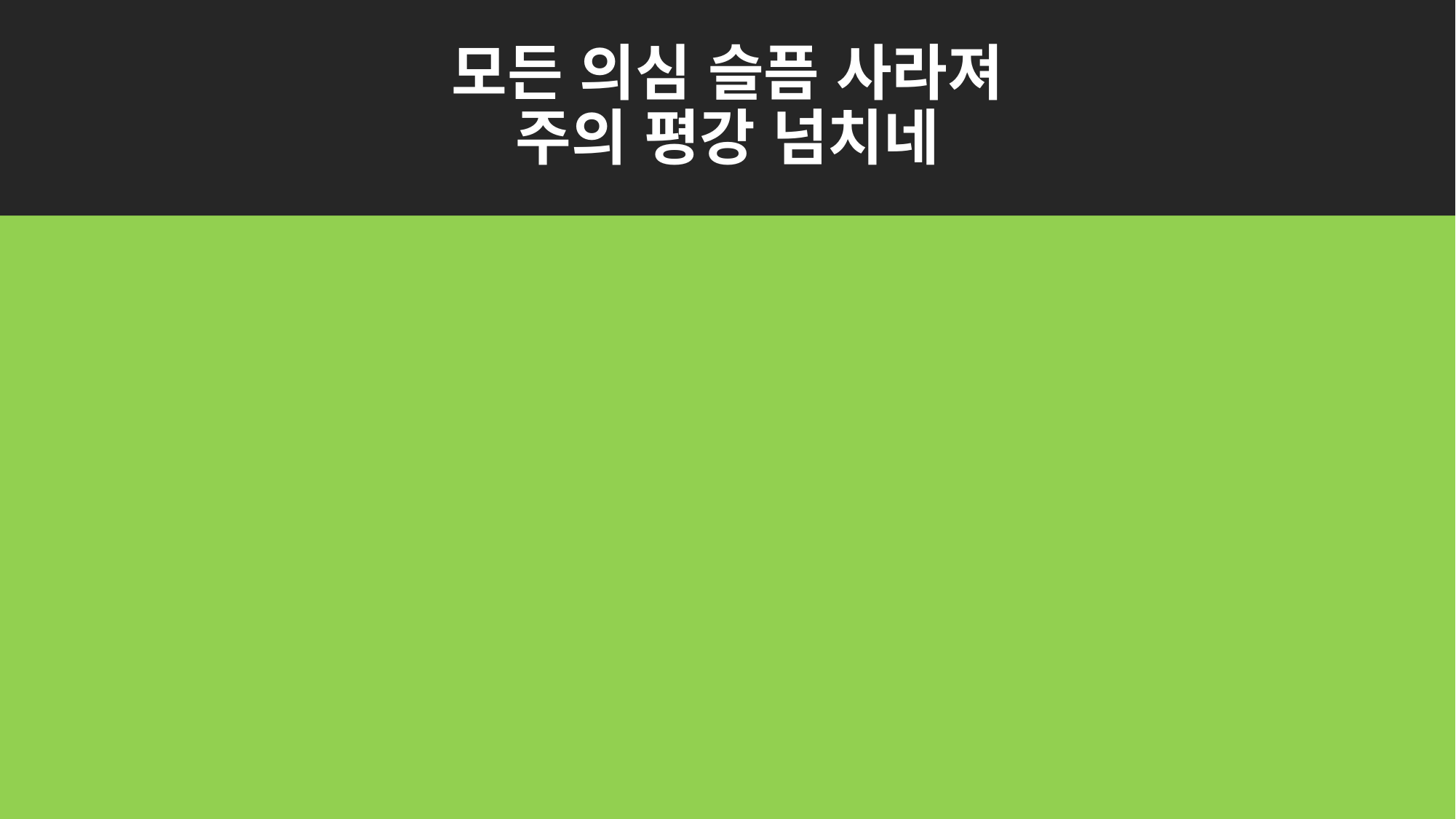

# 모든 의심 슬픔 사라져 주의 평강 넘치네